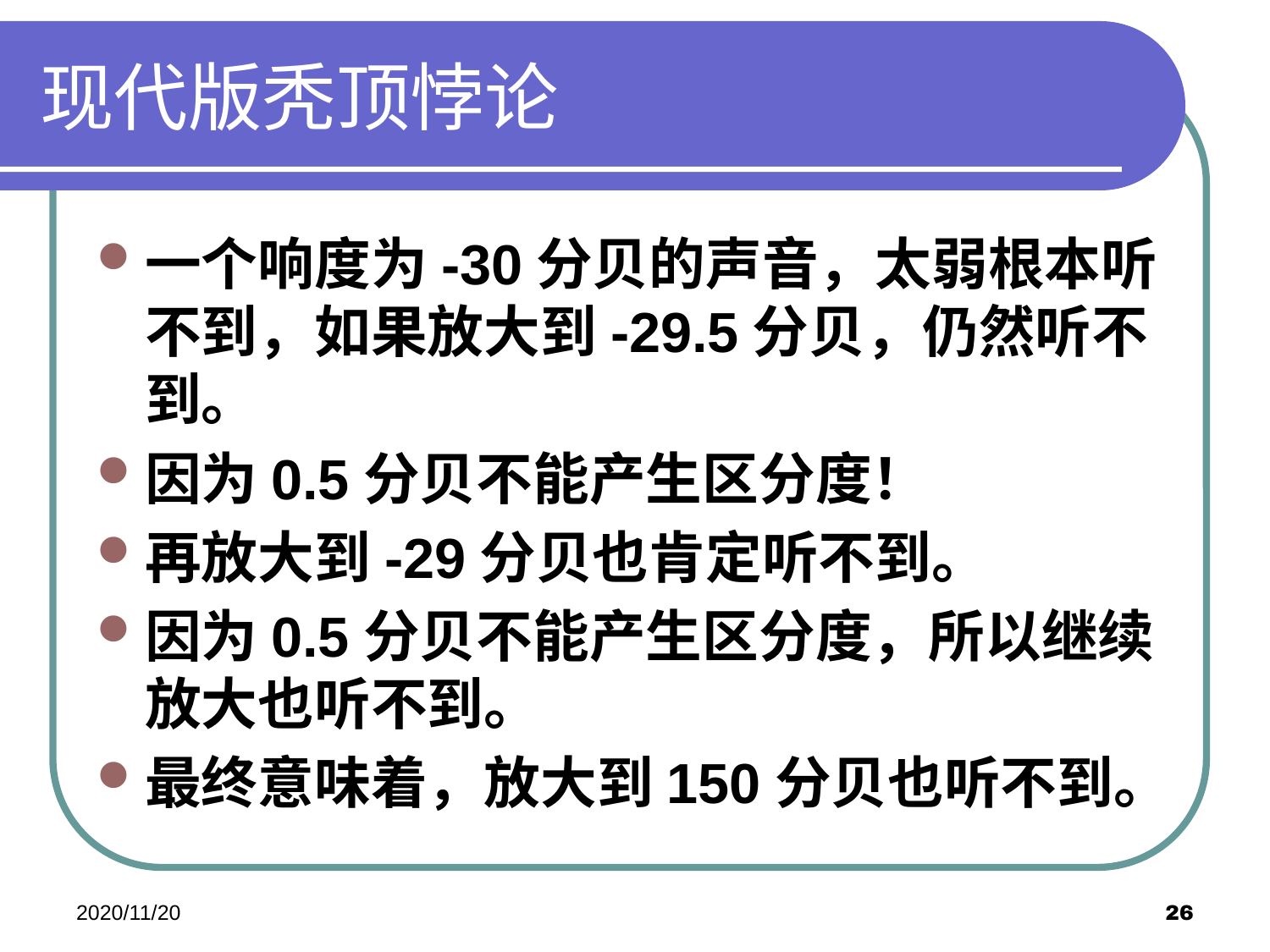

# 现代版秃顶悖论
一个响度为-30分贝的声音，太弱根本听不到，如果放大到-29.5分贝，仍然听不到。
因为0.5分贝不能产生区分度！
再放大到-29分贝也肯定听不到。
因为0.5分贝不能产生区分度，所以继续放大也听不到。
最终意味着，放大到150分贝也听不到。

2020/11/20
26